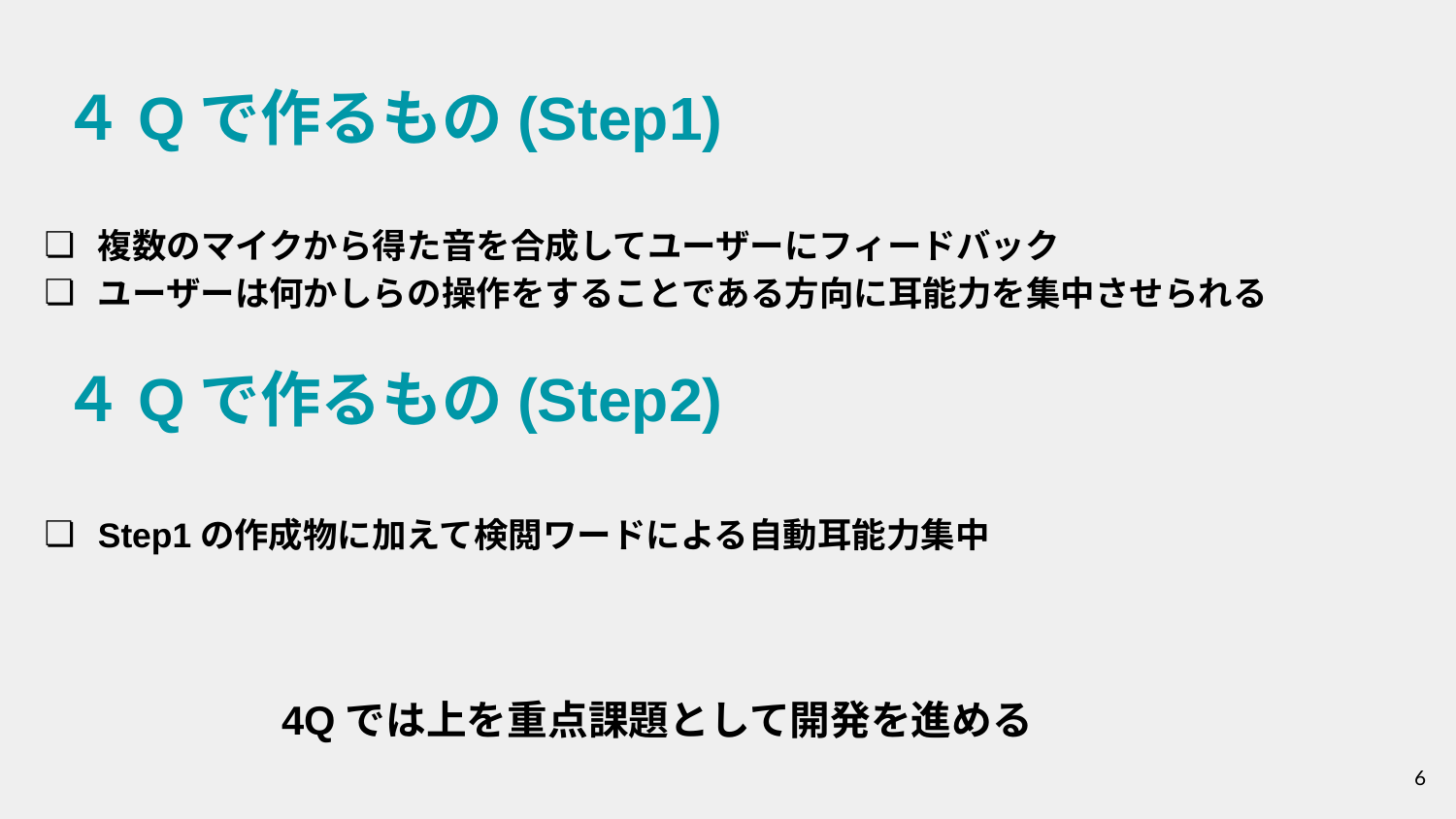

# ４Qで作るもの(Step1)
複数のマイクから得た音を合成してユーザーにフィードバック
ユーザーは何かしらの操作をすることである方向に耳能力を集中させられる
４Qで作るもの(Step2)
Step1の作成物に加えて検閲ワードによる自動耳能力集中
4Qでは上を重点課題として開発を進める
6